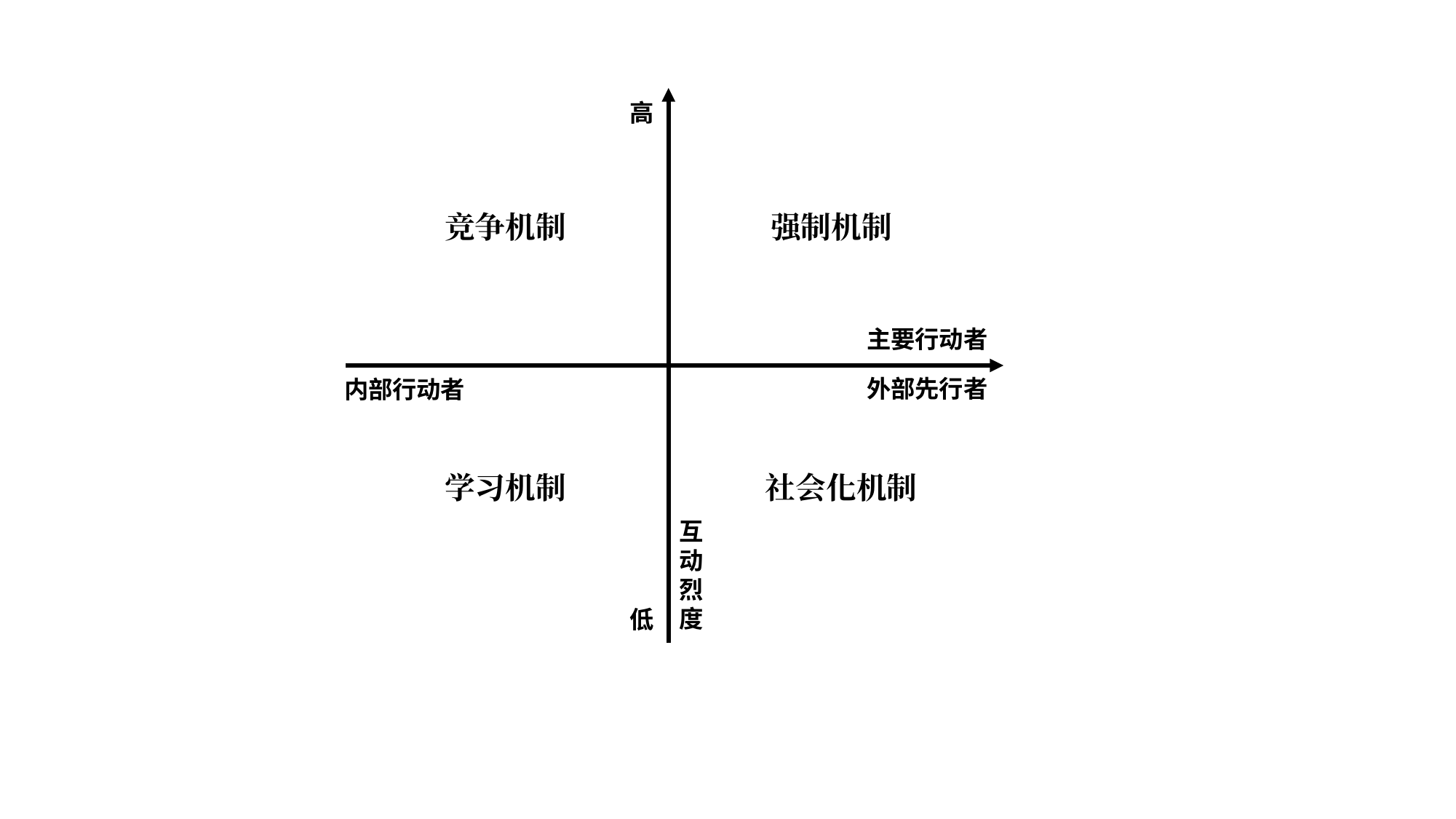

高
竞争机制
强制机制
主要行动者
外部先行者
内部行动者
学习机制
社会化机制
互动烈度
低